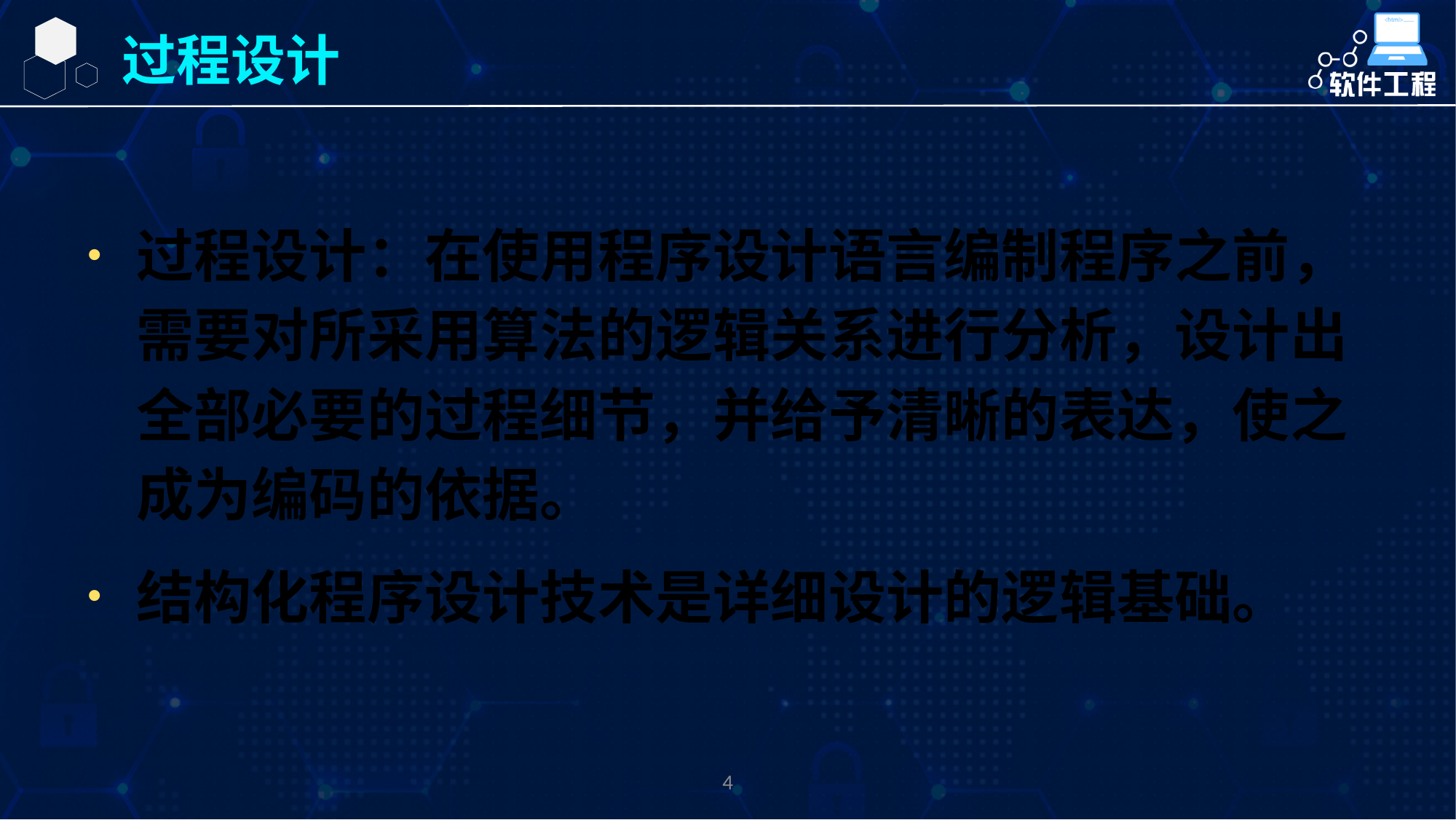

过程设计
过程设计：在使用程序设计语言编制程序之前，需要对所采用算法的逻辑关系进行分析，设计出全部必要的过程细节，并给予清晰的表达，使之成为编码的依据。
结构化程序设计技术是详细设计的逻辑基础。
4